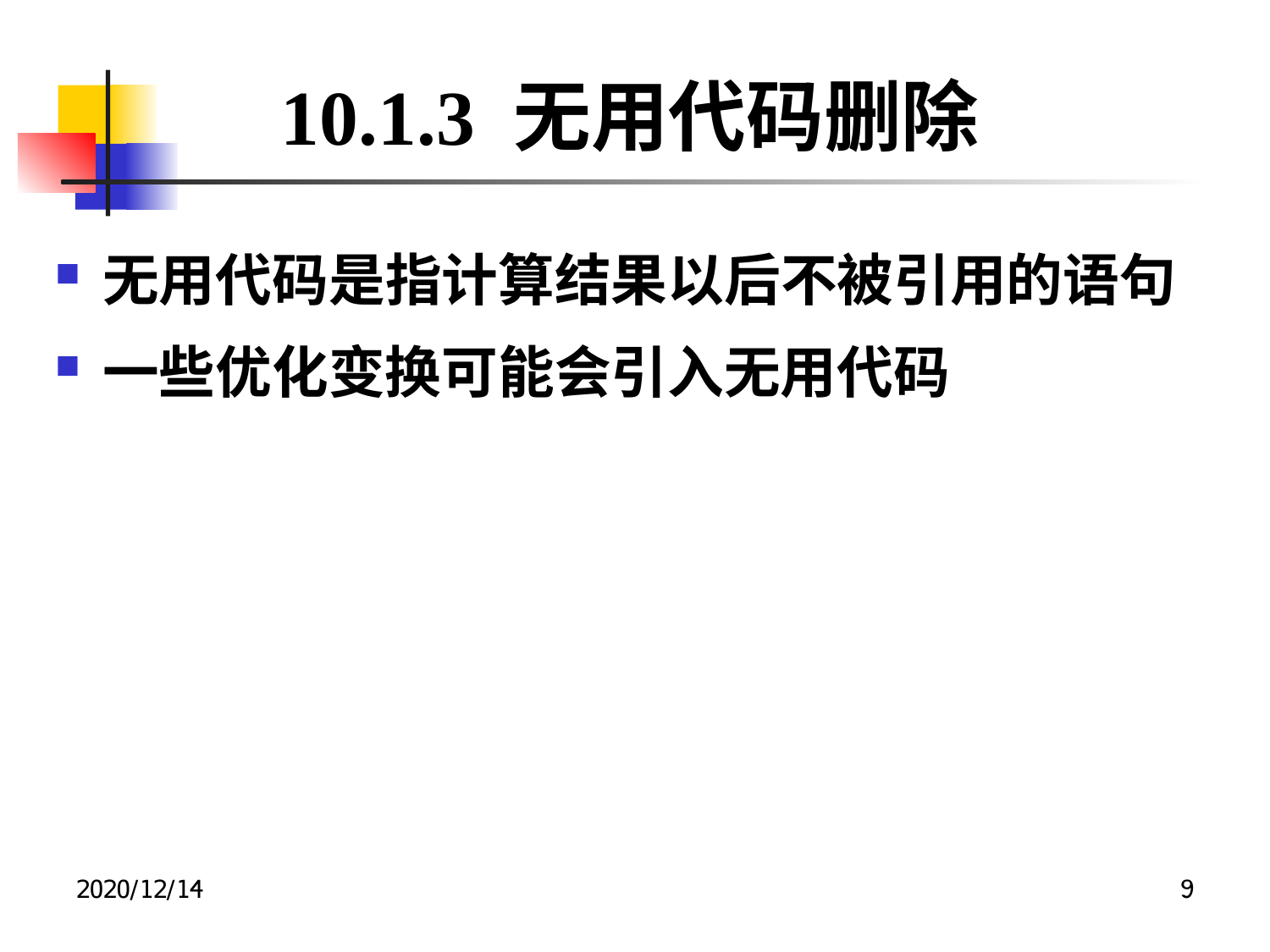

10.1.3 无用代码删除
无用代码是指计算结果以后不被引用的语句
一些优化变换可能会引入无用代码

2020/12/14
9